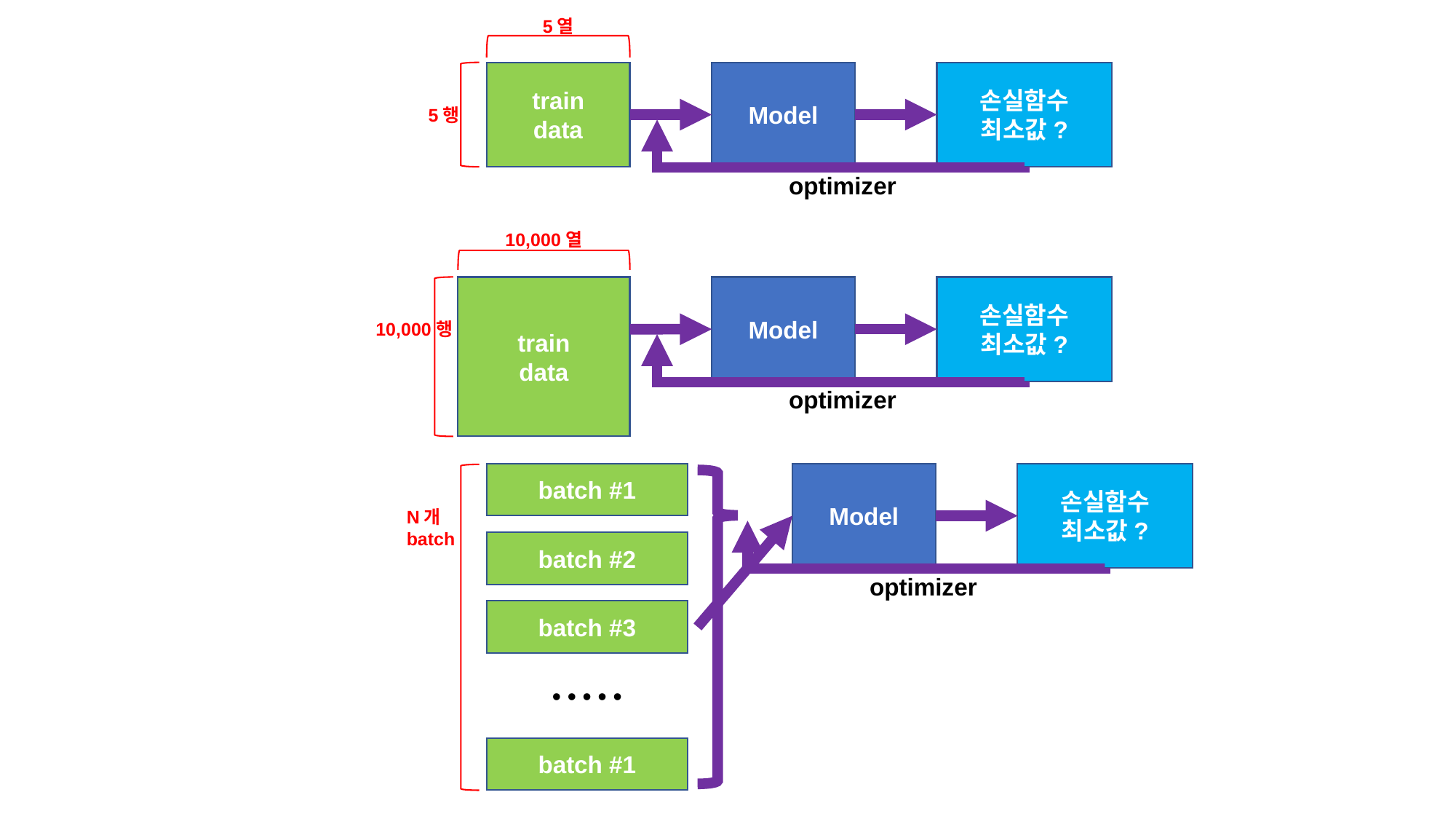

5열

train
data
Model
손실함수
최소값?
5행
optimizer

10,000열

train
data
Model
손실함수
최소값?
10,000행
optimizer
batch #1
Model
손실함수
최소값?

N개
batch
batch #2
optimizer
batch #3
• • • • •
batch #1